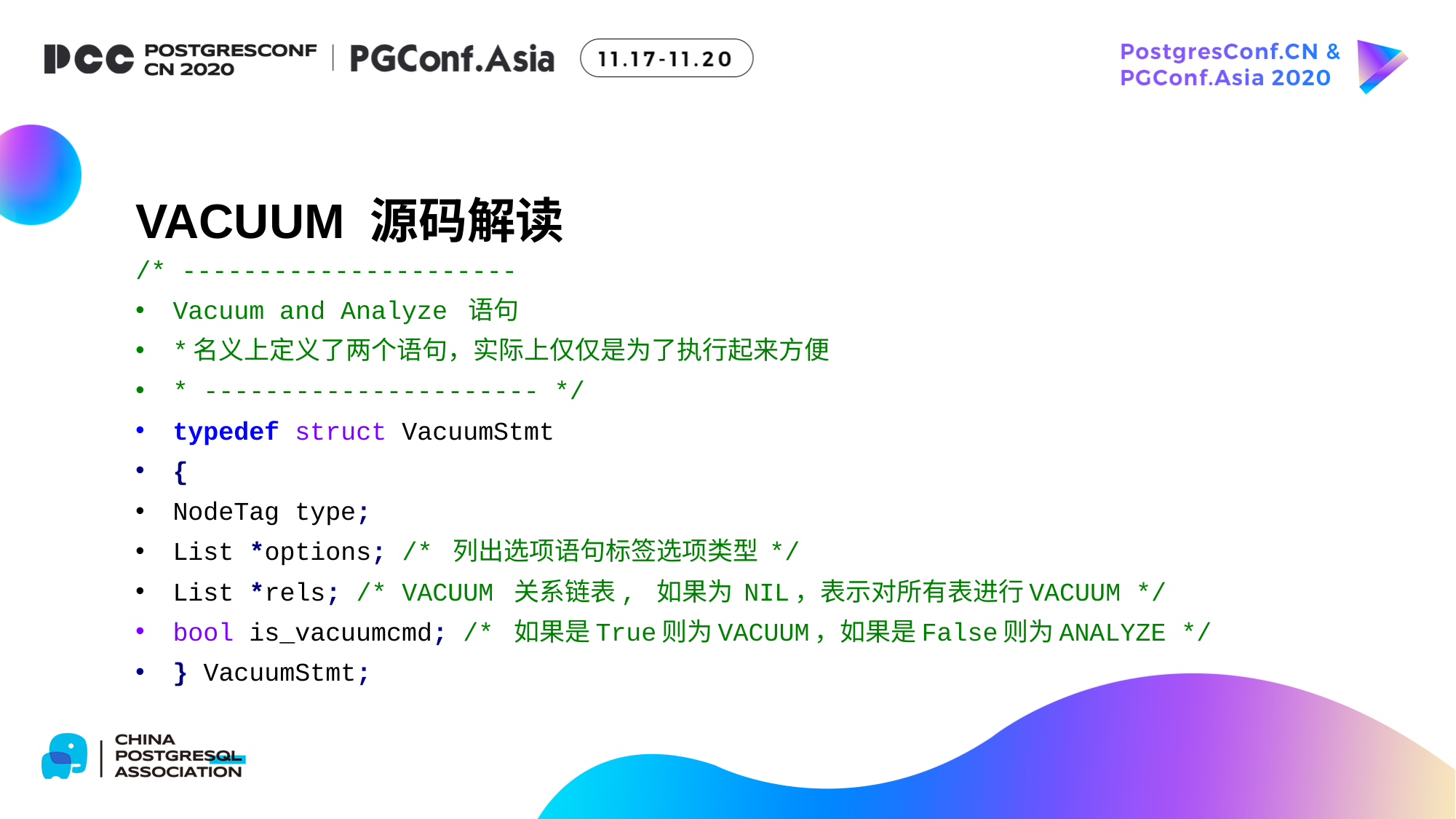

VACUUM 源码解读
/* ----------------------
Vacuum and Analyze 语句
*名义上定义了两个语句，实际上仅仅是为了执行起来方便
* ---------------------- */
typedef struct VacuumStmt
{
NodeTag type;
List *options; /* 列出选项语句标签选项类型 */
List *rels; /* VACUUM 关系链表, 如果为 NIL，表示对所有表进行VACUUM */
bool is_vacuumcmd; /* 如果是True则为VACUUM，如果是False则为ANALYZE */
} VacuumStmt;